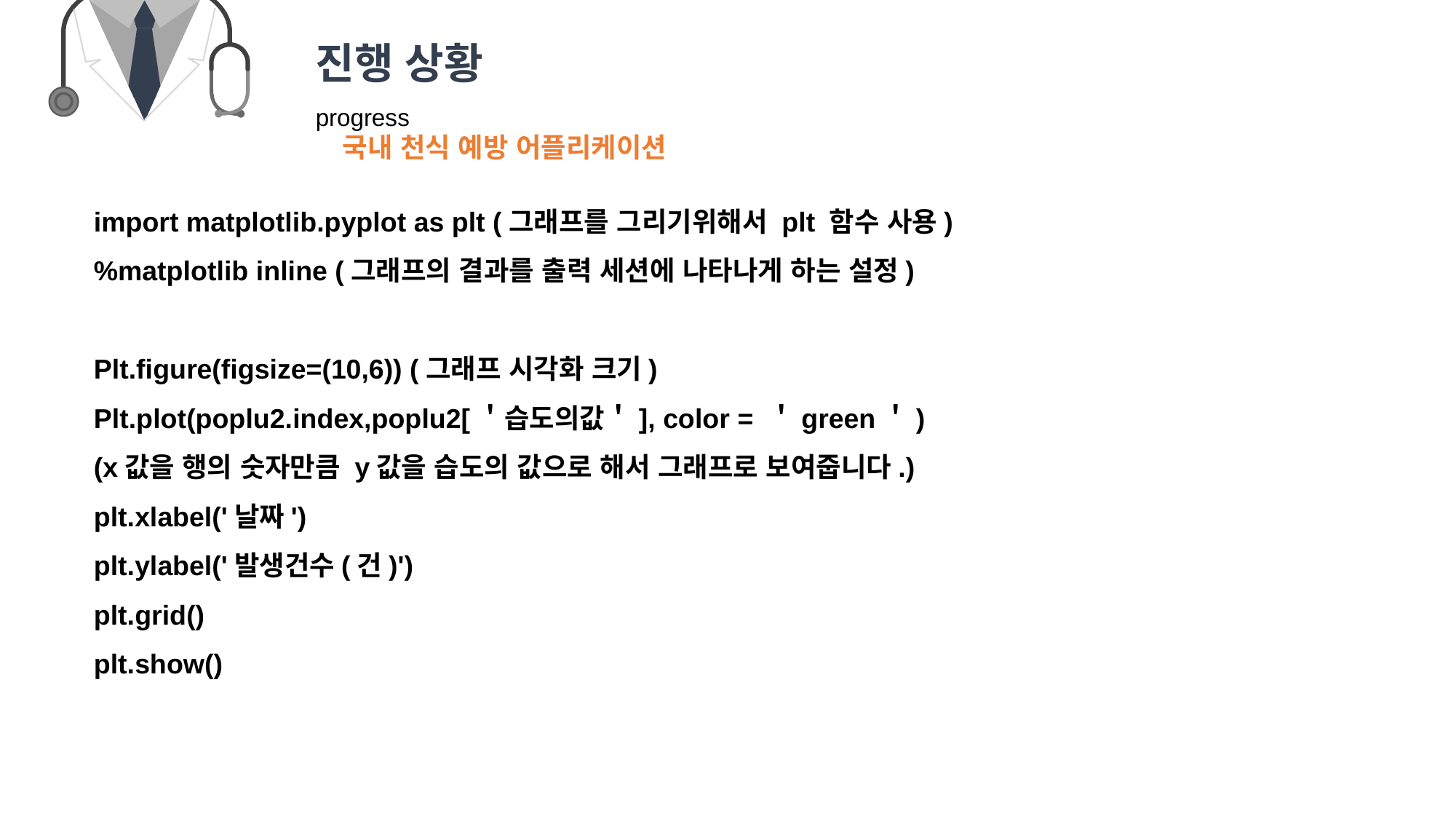

진행 상황
progress
국내 천식 예방 어플리케이션
import matplotlib.pyplot as plt (그래프를 그리기위해서 plt 함수 사용)
%matplotlib inline (그래프의 결과를 출력 세션에 나타나게 하는 설정)

Plt.figure(figsize=(10,6)) (그래프 시각화 크기)
Plt.plot(poplu2.index,poplu2[＇습도의값＇], color = ＇green＇)
(x값을 행의 숫자만큼 y값을 습도의 값으로 해서 그래프로 보여줍니다.)
plt.xlabel('날짜')
plt.ylabel('발생건수(건)')
plt.grid()
plt.show()